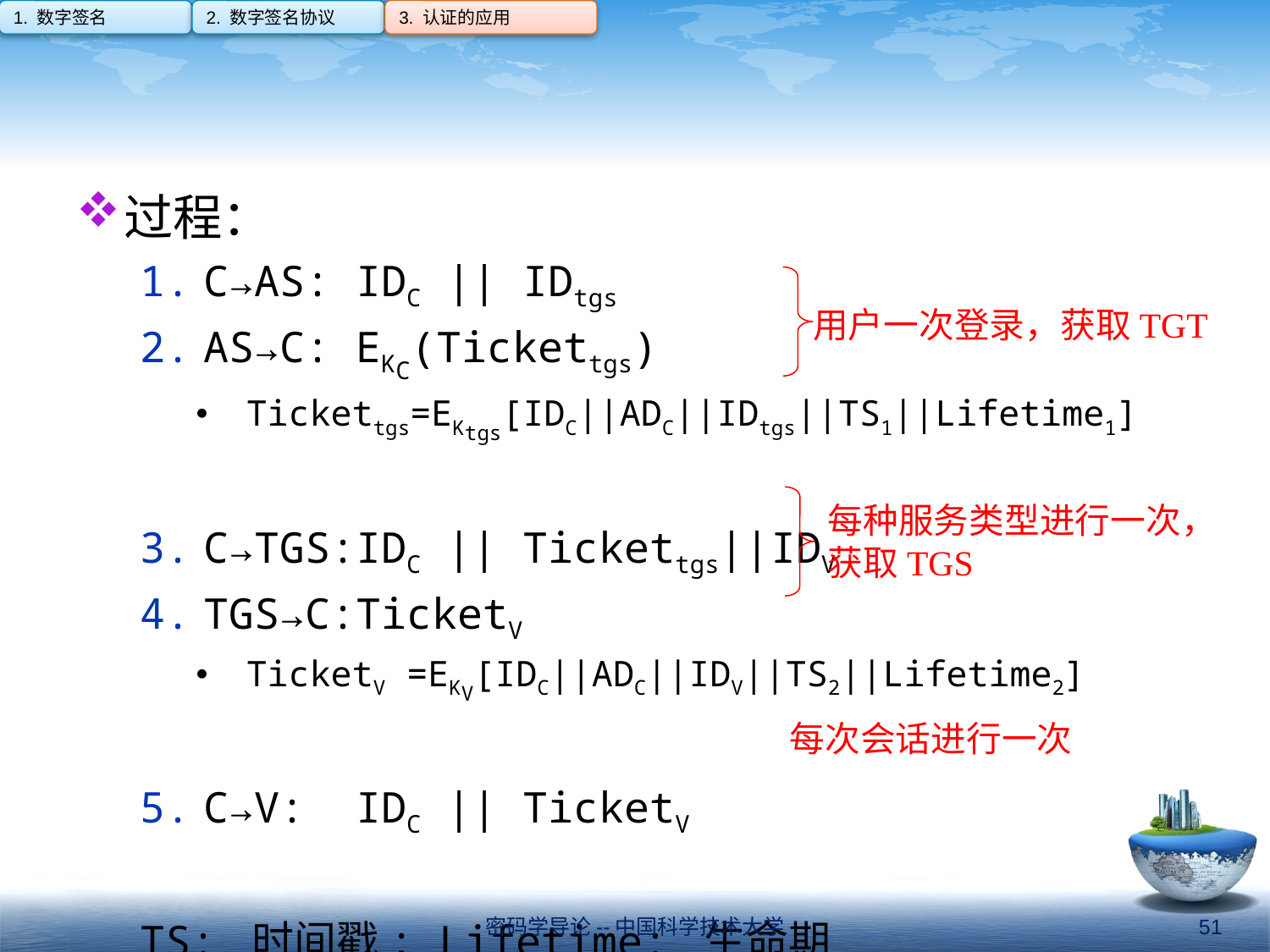

1. 数字签名
2. 数字签名协议
3. 认证的应用
#
过程：
C→AS: IDC || IDtgs
AS→C: EKC(Tickettgs)
Tickettgs=EKtgs[IDC||ADC||IDtgs||TS1||Lifetime1]

C→TGS:IDC || Tickettgs||IDV
TGS→C:TicketV
TicketV =EKV[IDC||ADC||IDV||TS2||Lifetime2]

C→V:  IDC || TicketV

TS: 时间戳; Lifetime: 生命期

用户一次登录，获取TGT

每种服务类型进行一次，获取TGS
每次会话进行一次
密码学导论--中国科学技术大学
51